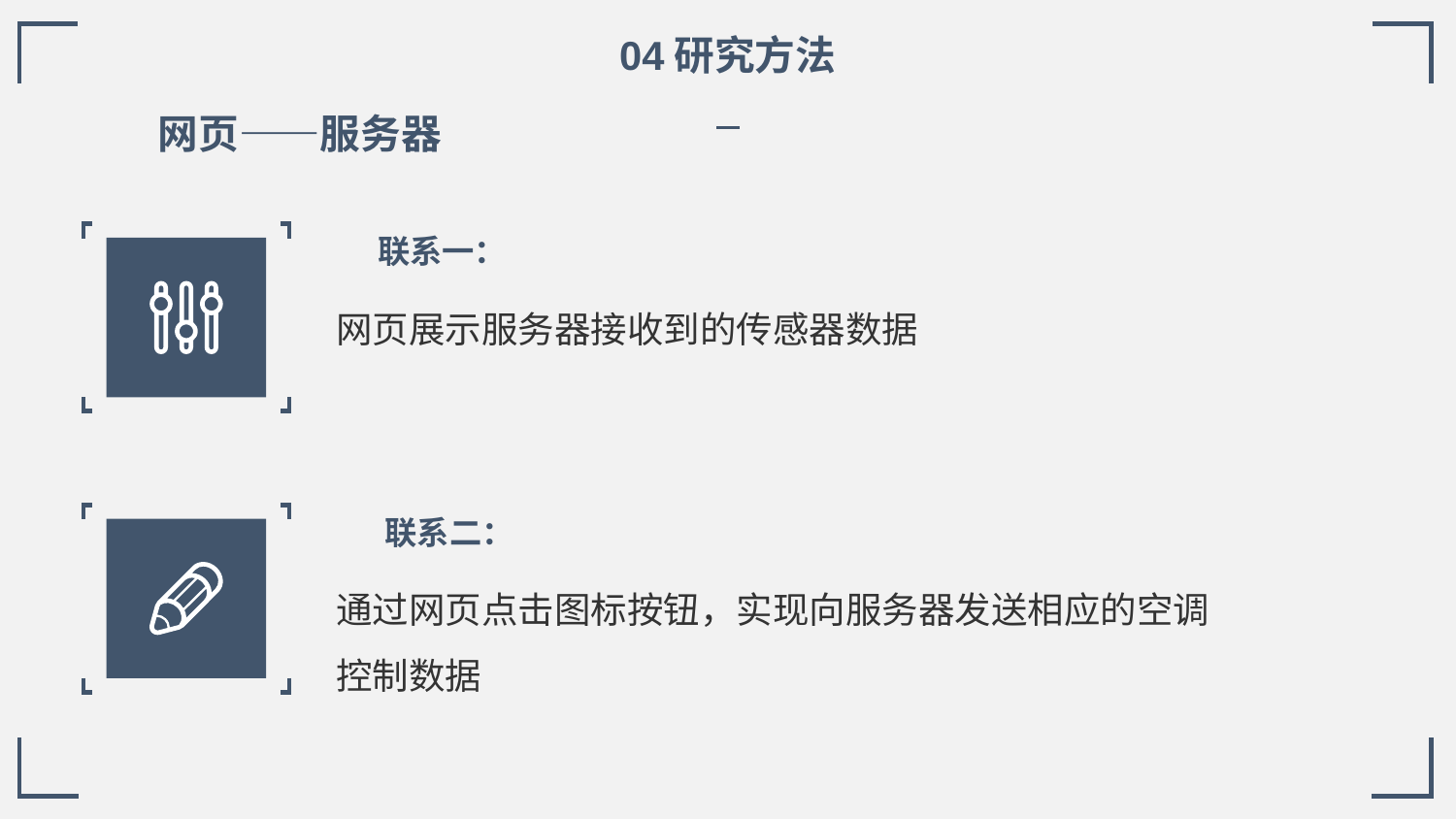

04研究方法
网页——服务器
联系一：

网页展示服务器接收到的传感器数据

联系二：

通过网页点击图标按钮，实现向服务器发送相应的空调控制数据